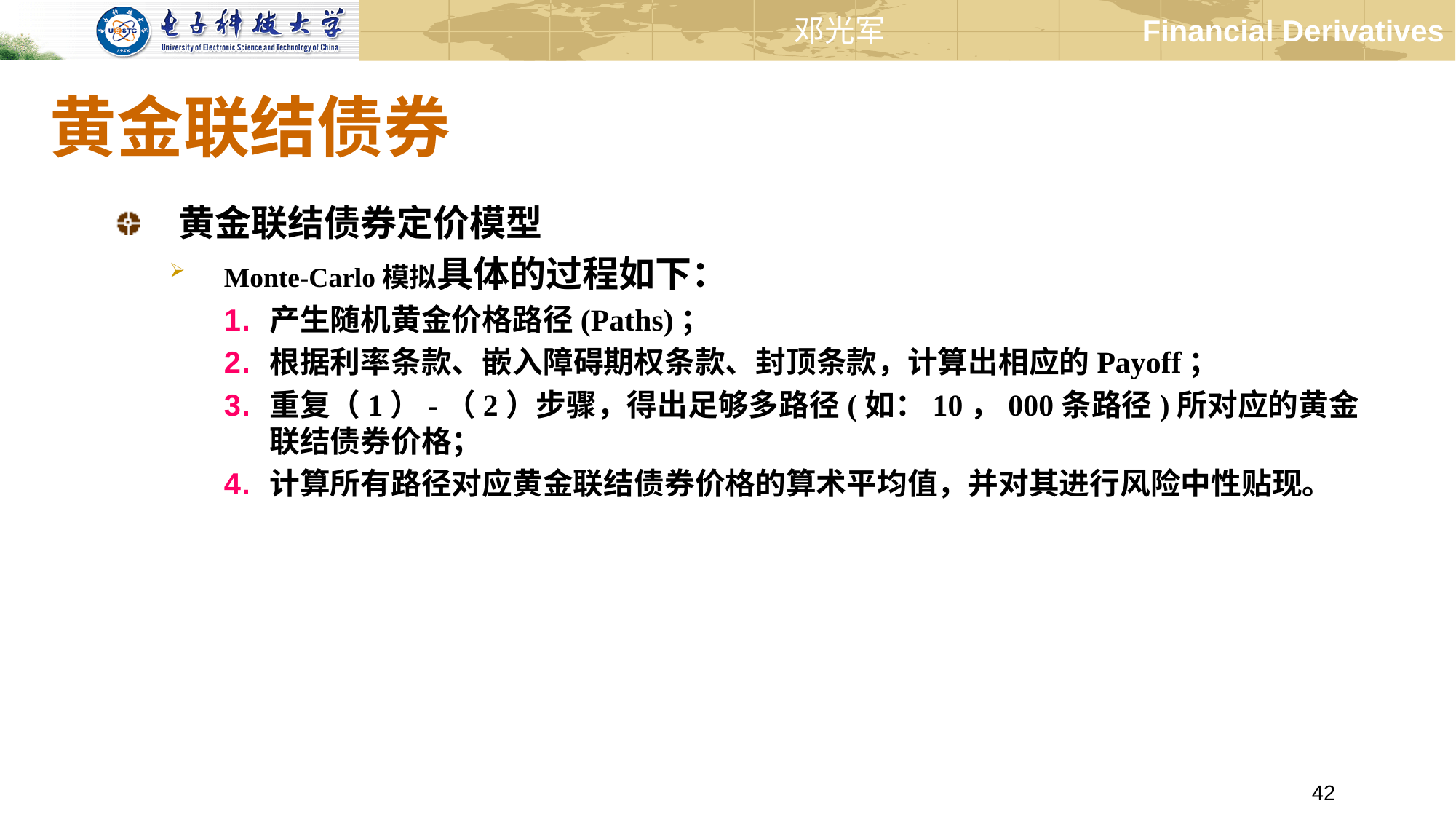

# 黄金联结债券
黄金联结债券定价模型
Monte-Carlo模拟具体的过程如下：
产生随机黄金价格路径(Paths)；
根据利率条款、嵌入障碍期权条款、封顶条款，计算出相应的Payoff；
重复（1）-（2）步骤，得出足够多路径(如：10，000条路径)所对应的黄金联结债券价格；
计算所有路径对应黄金联结债券价格的算术平均值，并对其进行风险中性贴现。